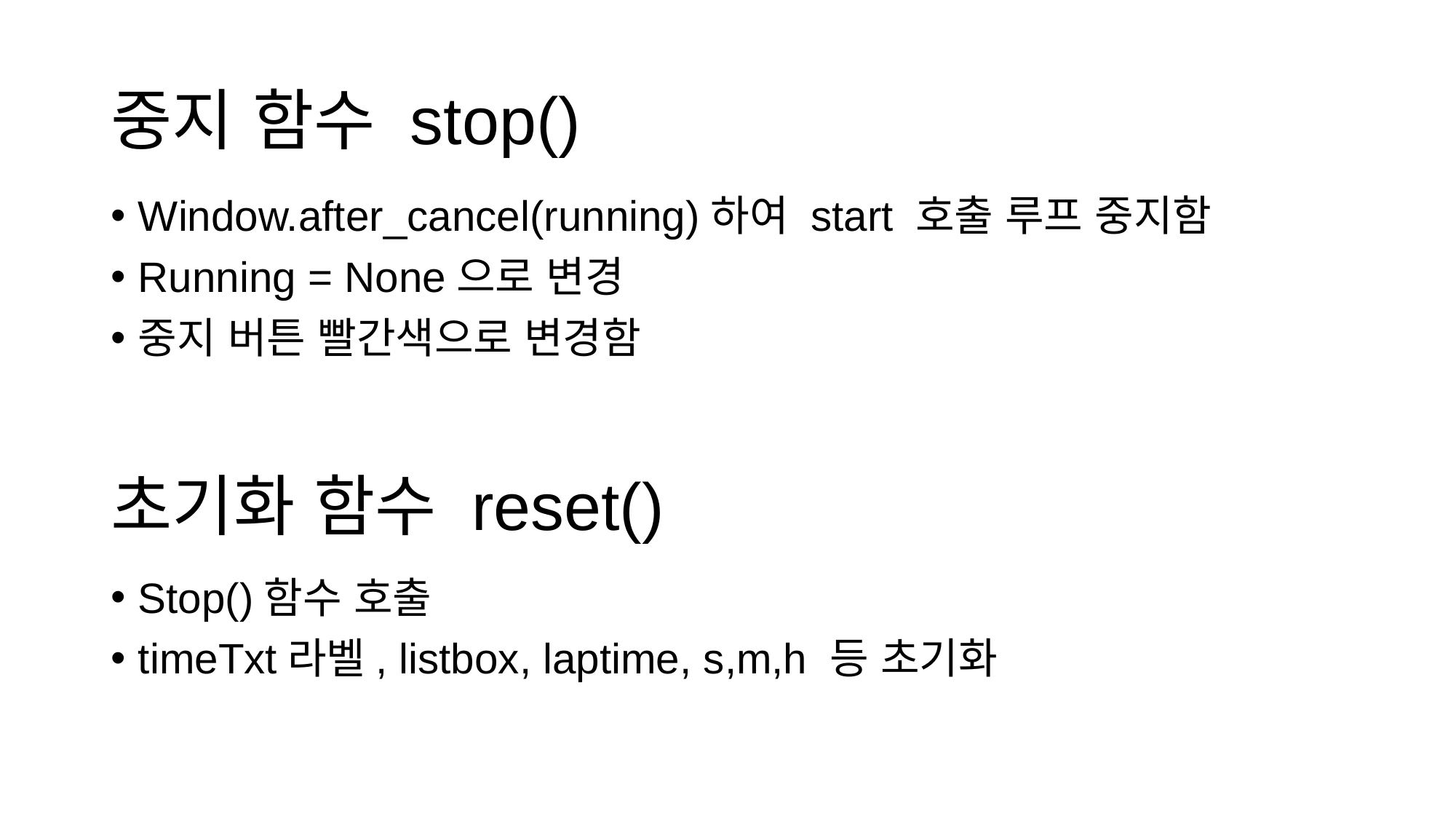

# 중지 함수 stop()
Window.after_cancel(running)하여 start 호출 루프 중지함
Running = None으로 변경
중지 버튼 빨간색으로 변경함
초기화 함수 reset()

Stop()함수 호출
timeTxt라벨, listbox, laptime, s,m,h 등 초기화